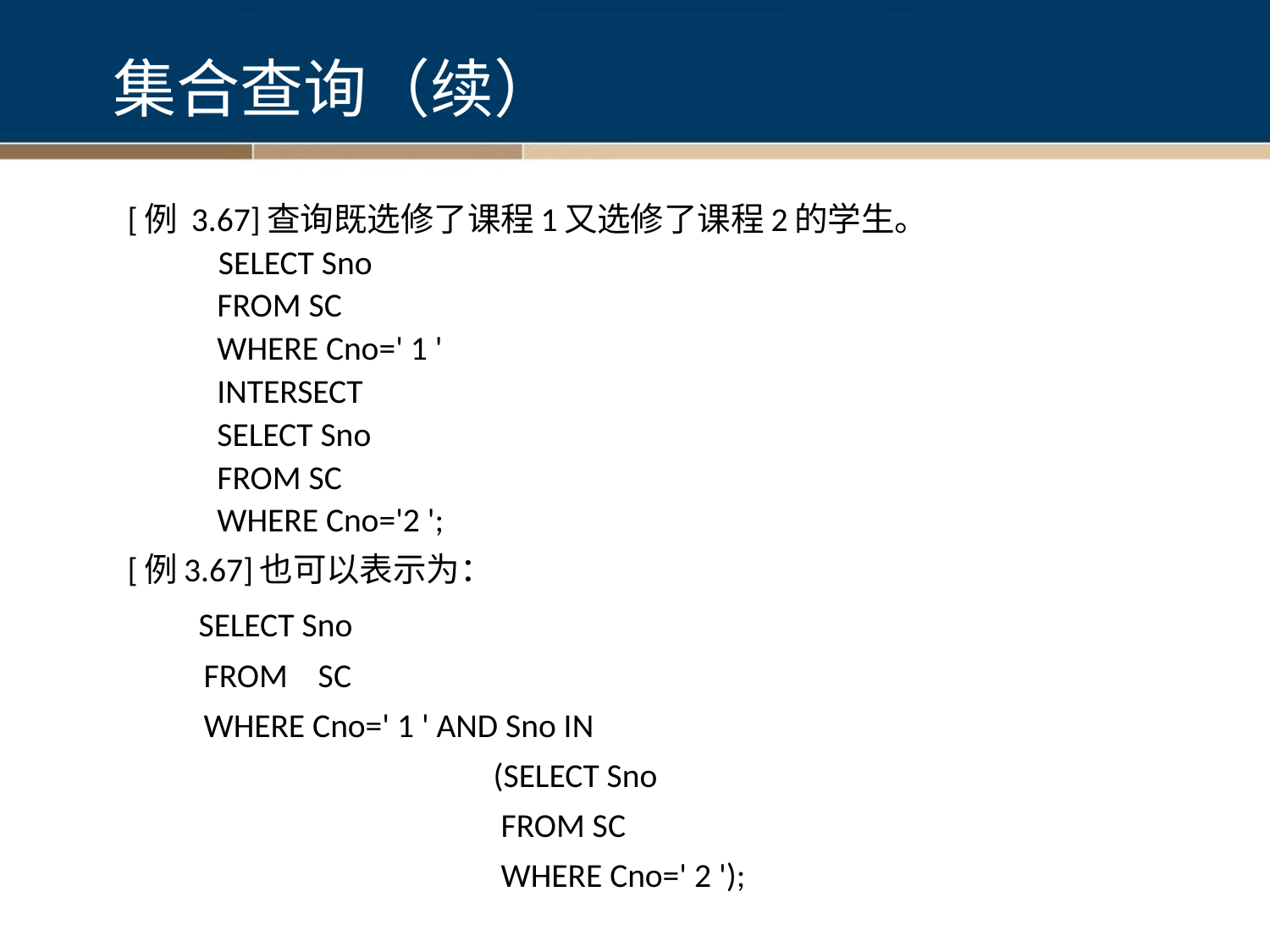

集合查询（续）
[例 3.67]查询既选修了课程1又选修了课程2的学生。
     SELECT Sno
    FROM SC
    WHERE Cno=' 1 '
    INTERSECT
    SELECT Sno
    FROM SC
    WHERE Cno='2 ';
[例3.67]也可以表示为：
        SELECT Sno
          FROM    SC
          WHERE Cno=' 1 ' AND Sno IN
                                                (SELECT Sno
                                                 FROM SC
                                                 WHERE Cno=' 2 ');